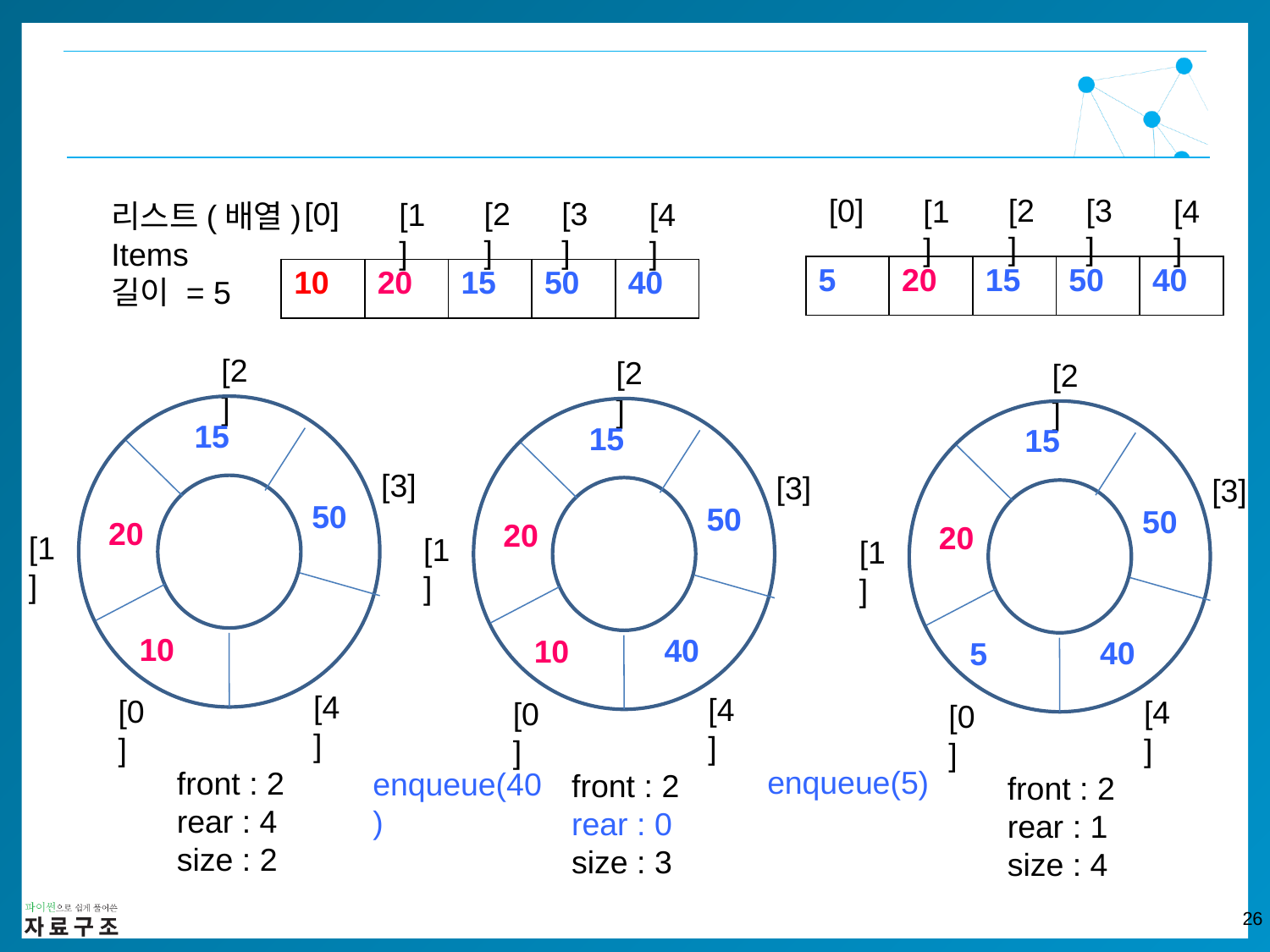

[0]
[2]
[3]
[1]
[4]
[0]
[2]
[3]
[1]
[4]
리스트(배열)
Items
길이 = 5
| 5 | 20 | 15 | 50 | 40 |
| --- | --- | --- | --- | --- |
| 10 | 20 | 15 | 50 | 40 |
| --- | --- | --- | --- | --- |
[2]

[3]

[1]
[4]
[0]
[2]

[3]

[1]
[4]
[0]
[2]

[3]

[1]
[4]
[0]
15
15
15
50
50
50
20
20
20
10
40
10
40
5
enqueue(5)
front : 2
rear : 4
size : 2
enqueue(40)
front : 2
rear : 0
size : 3
front : 2
rear : 1
size : 4